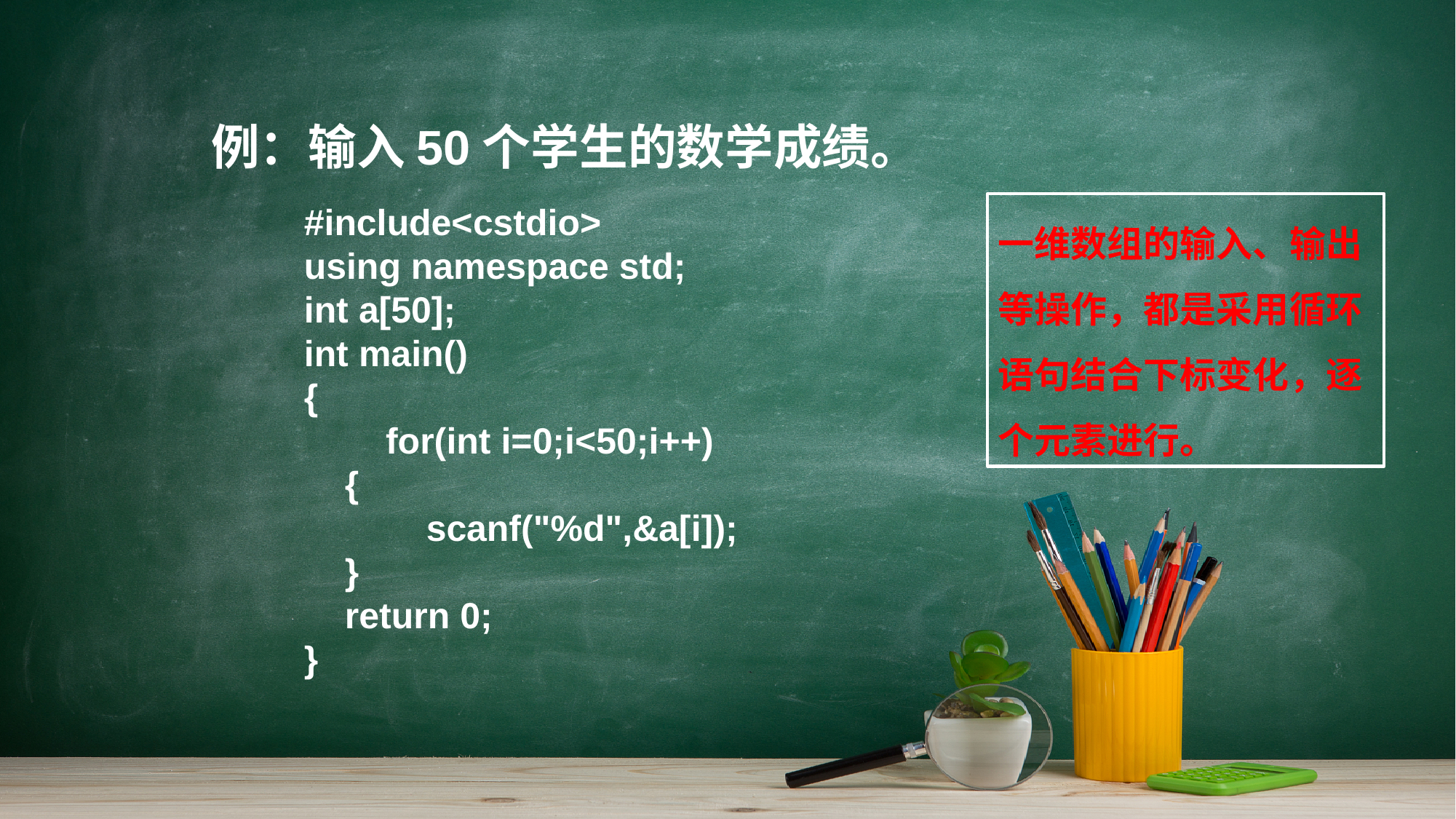

例：输入50个学生的数学成绩。

#include<cstdio>
using namespace std;
int a[50];
int main()
{
        for(int i=0;i<50;i++)
    {
            scanf("%d",&a[i]);
    }
    return 0;
}

一维数组的输入、输出等操作，都是采用循环语句结合下标变化，逐个元素进行。